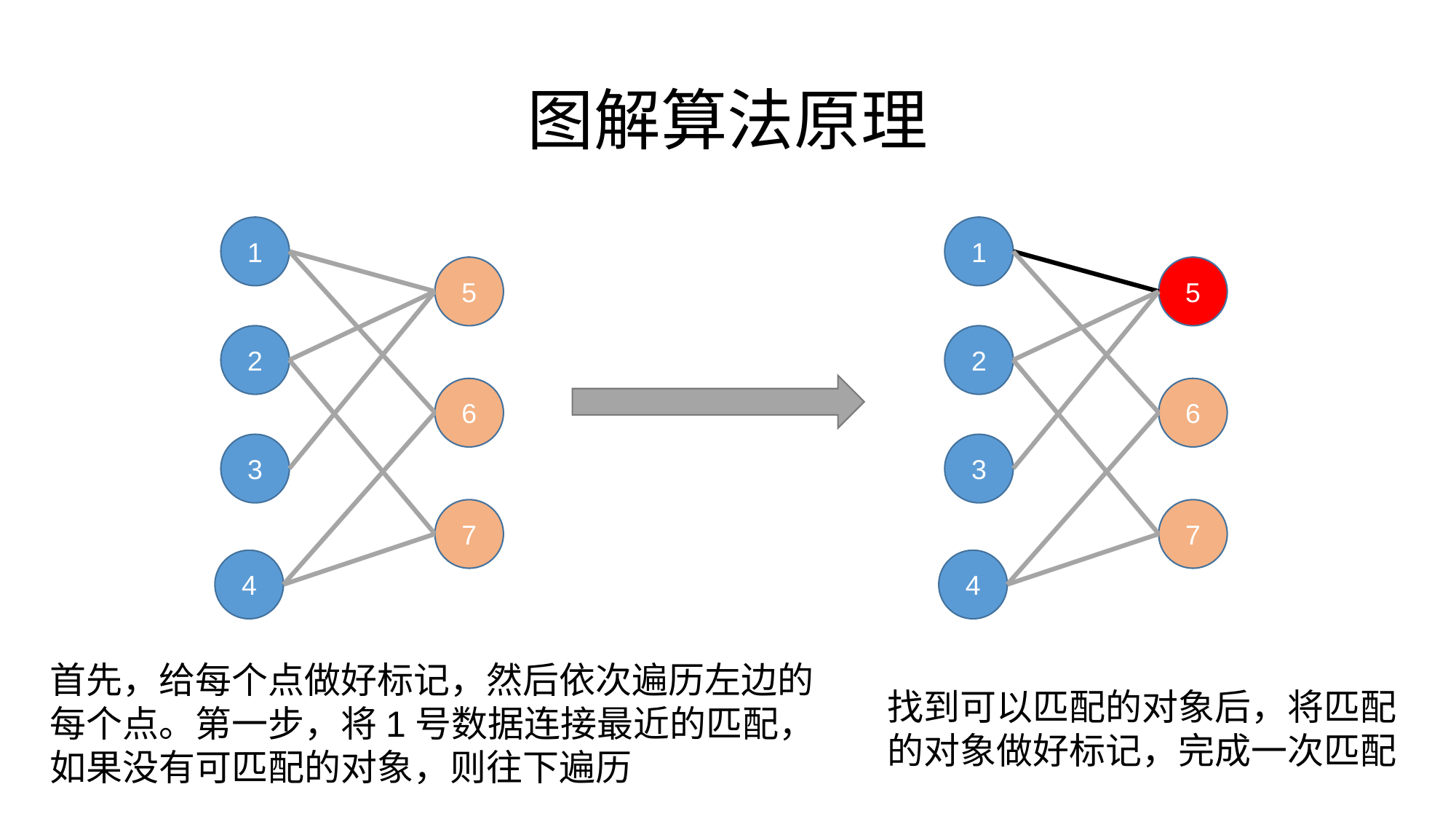

# 图解算法原理
1
1
5
5
2
2

6
6
3
3
7
7
4
4
首先，给每个点做好标记，然后依次遍历左边的每个点。第一步，将1号数据连接最近的匹配，如果没有可匹配的对象，则往下遍历
找到可以匹配的对象后，将匹配的对象做好标记，完成一次匹配